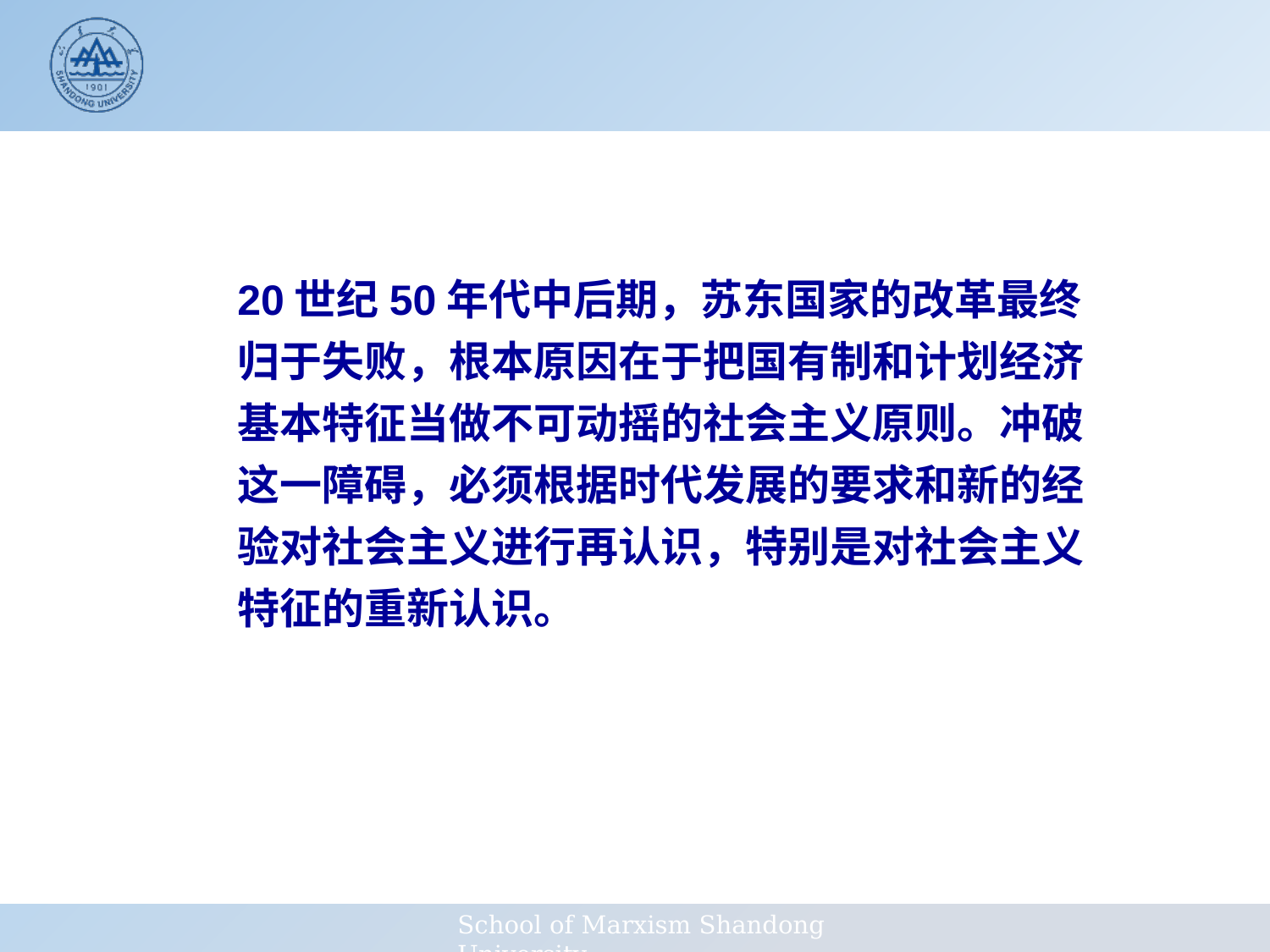

20世纪50年代中后期，苏东国家的改革最终归于失败，根本原因在于把国有制和计划经济基本特征当做不可动摇的社会主义原则。冲破这一障碍，必须根据时代发展的要求和新的经验对社会主义进行再认识，特别是对社会主义特征的重新认识。